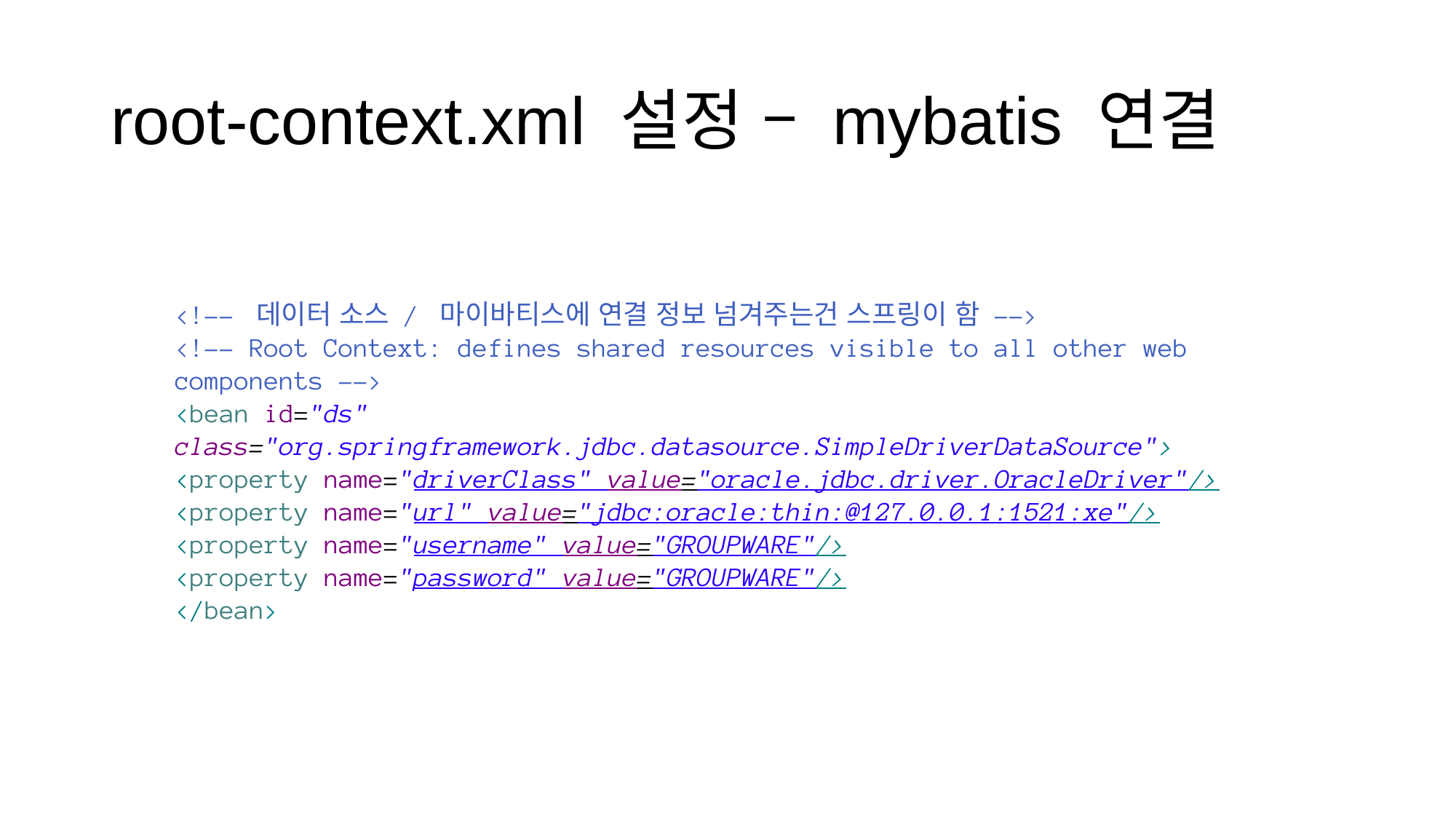

# root-context.xml 설정 – mybatis 연결
<!-- 데이터 소스 / 마이바티스에 연결 정보 넘겨주는건 스프링이 함 -->
<!-- Root Context: defines shared resources visible to all other web components -->
<bean id="ds" class="org.springframework.jdbc.datasource.SimpleDriverDataSource">
<property name="driverClass" value="oracle.jdbc.driver.OracleDriver"/>
<property name="url" value="jdbc:oracle:thin:@127.0.0.1:1521:xe"/>
<property name="username" value="GROUPWARE"/>
<property name="password" value="GROUPWARE"/>
</bean>